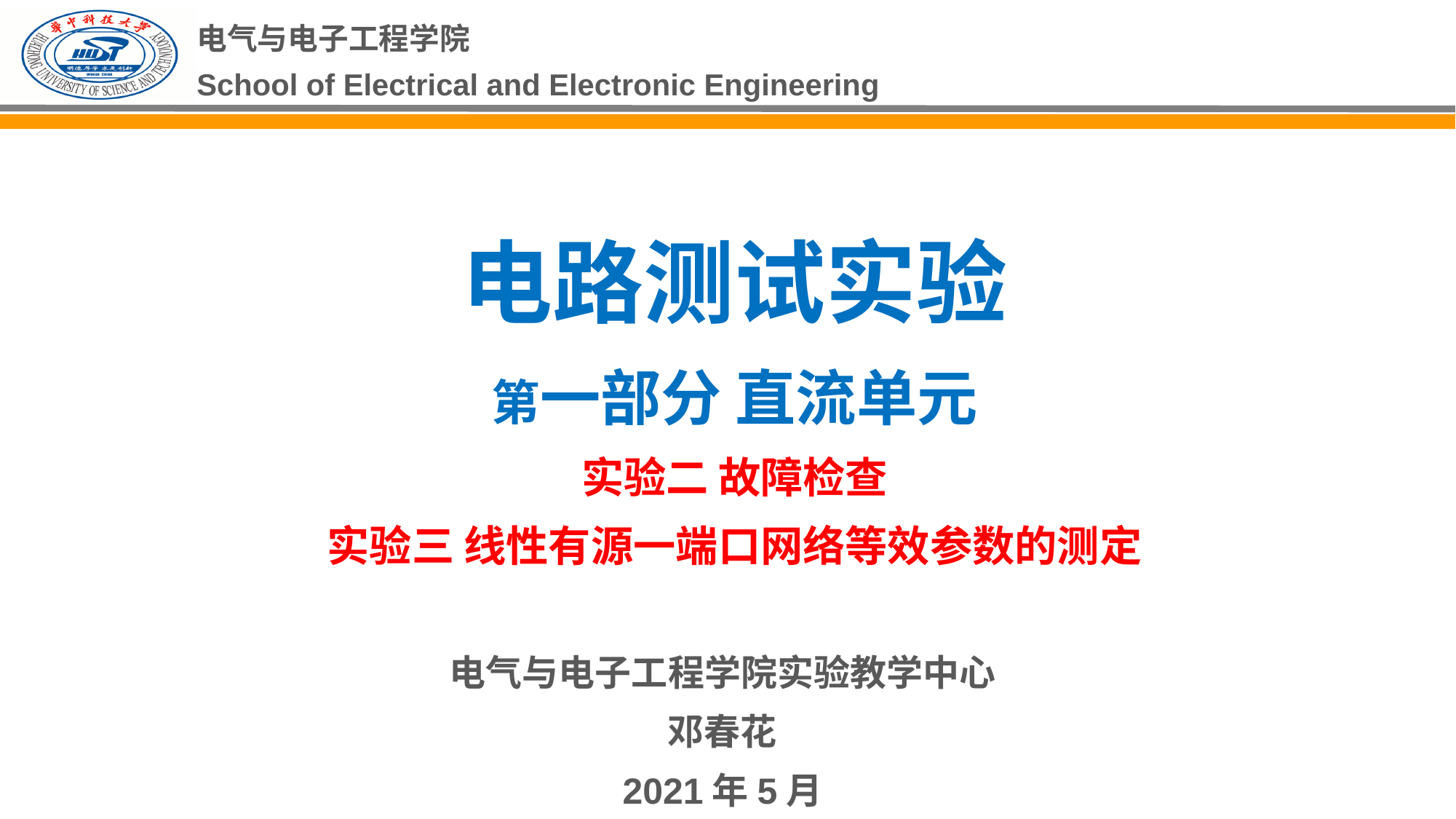

电路测试实验
第一部分 直流单元
实验二 故障检查
实验三 线性有源一端口网络等效参数的测定
电气与电子工程学院实验教学中心
邓春花
2021年5月